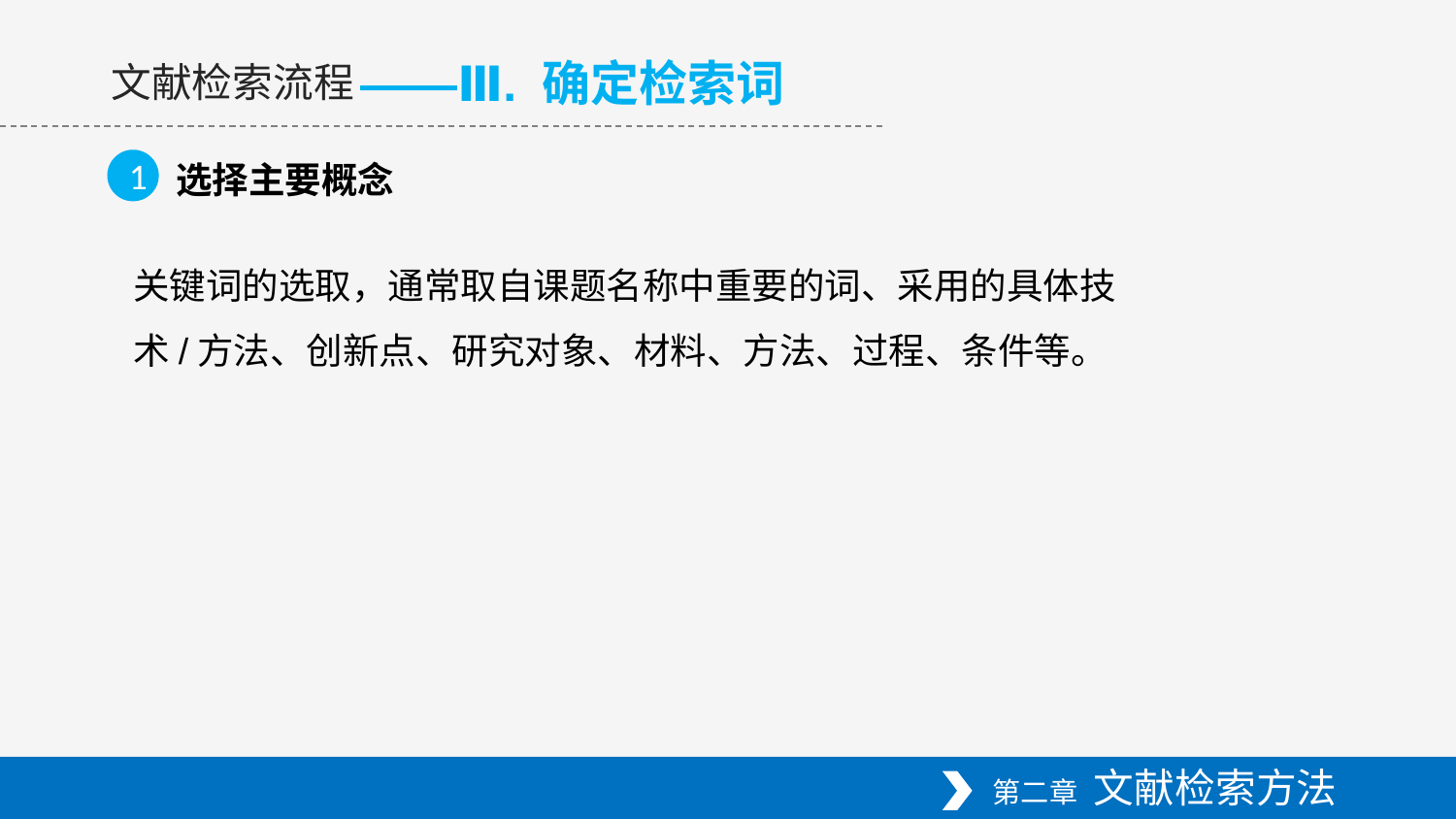

——Ⅲ. 确定检索词
文献检索流程
1
选择主要概念
关键词的选取，通常取自课题名称中重要的词、采用的具体技术/方法、创新点、研究对象、材料、方法、过程、条件等。